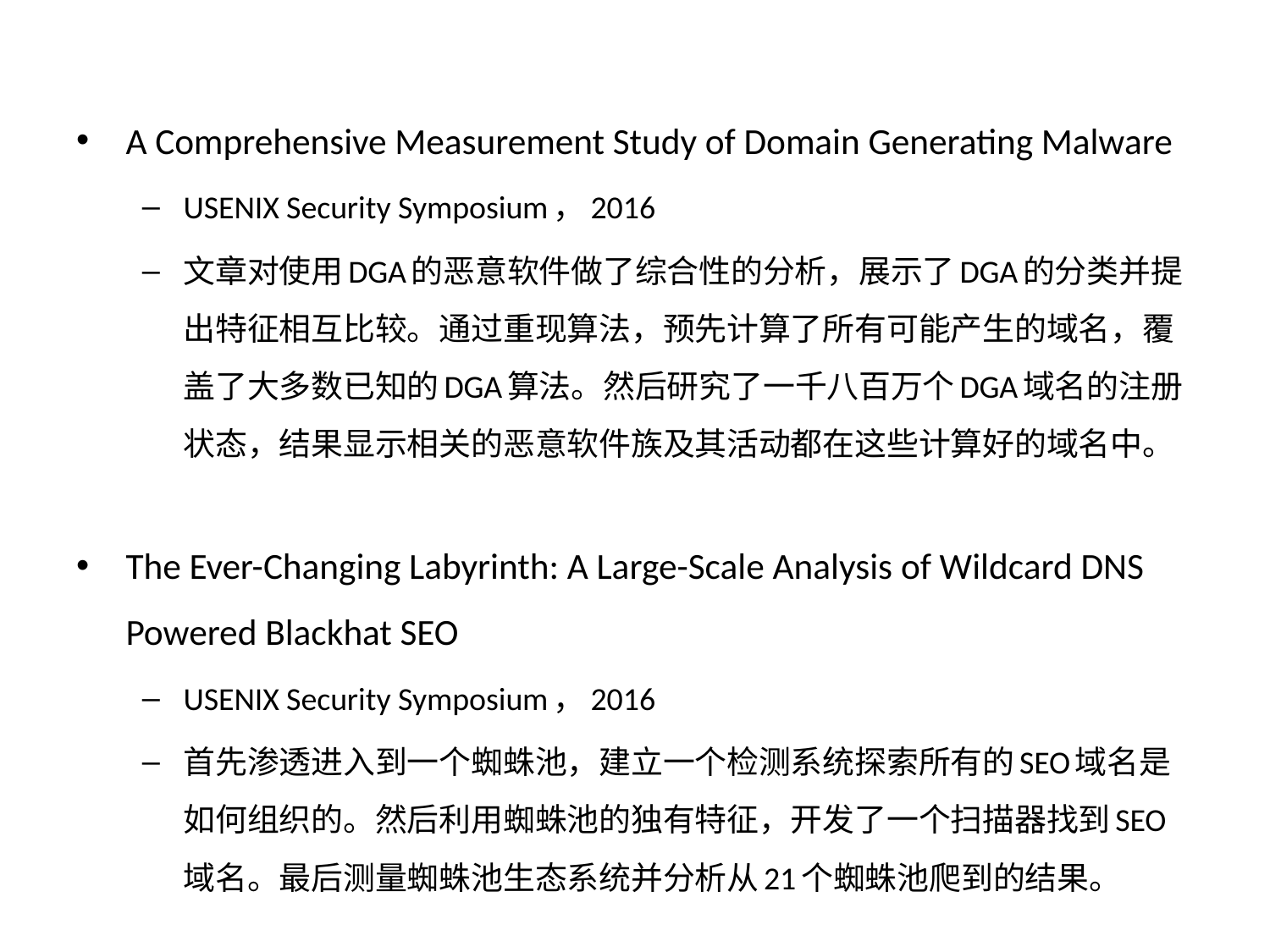

A Comprehensive Measurement Study of Domain Generating Malware
USENIX Security Symposium，2016
文章对使用DGA的恶意软件做了综合性的分析，展示了DGA的分类并提出特征相互比较。通过重现算法，预先计算了所有可能产生的域名，覆盖了大多数已知的DGA算法。然后研究了一千八百万个DGA域名的注册状态，结果显示相关的恶意软件族及其活动都在这些计算好的域名中。

The Ever-Changing Labyrinth: A Large-Scale Analysis of Wildcard DNS Powered Blackhat SEO
USENIX Security Symposium，2016
首先渗透进入到一个蜘蛛池，建立一个检测系统探索所有的SEO域名是如何组织的。然后利用蜘蛛池的独有特征，开发了一个扫描器找到SEO域名。最后测量蜘蛛池生态系统并分析从21个蜘蛛池爬到的结果。